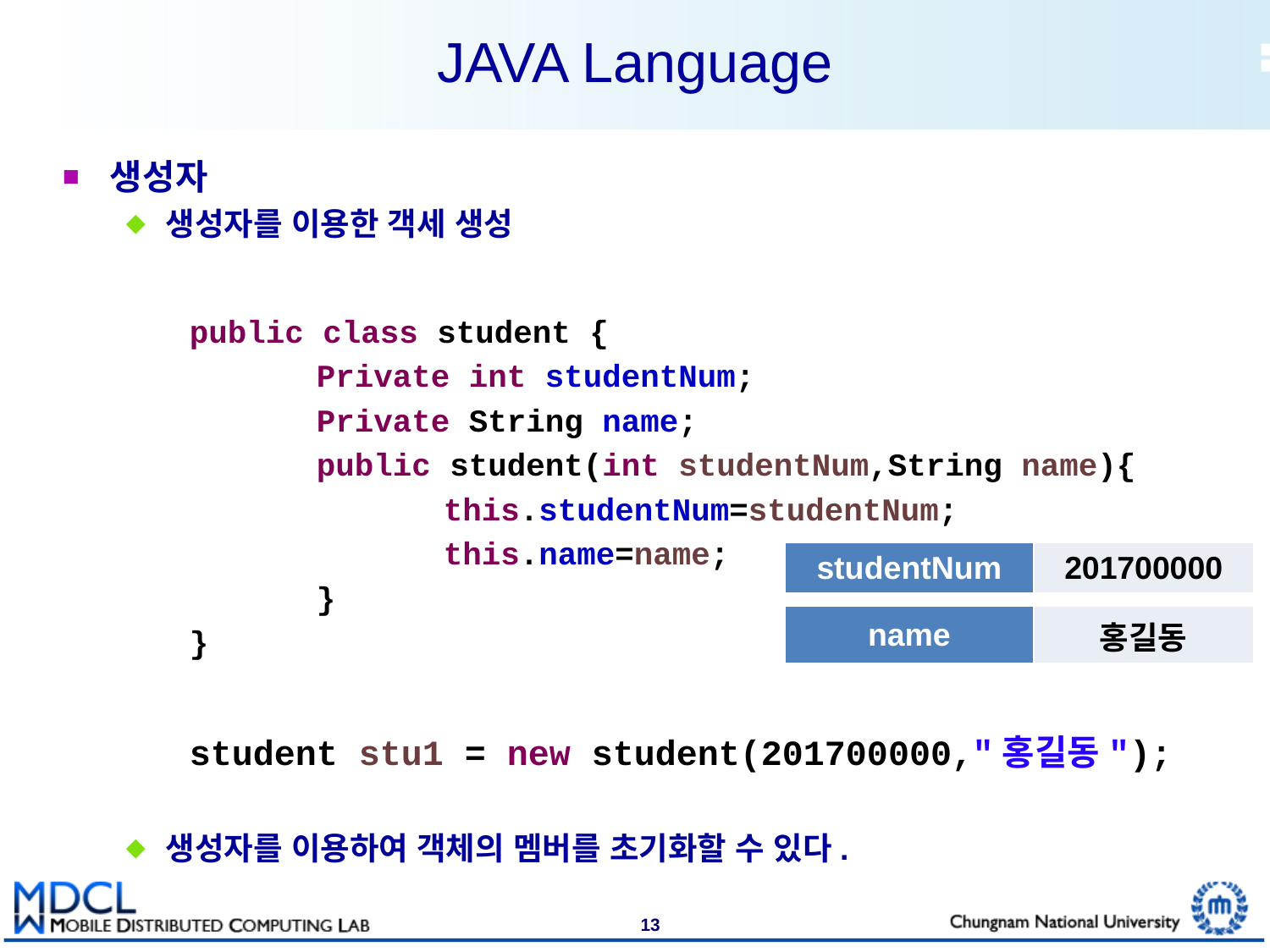

# JAVA Language
생성자
생성자를 이용한 객세 생성

	public class student {
		Private int studentNum;
		Private String name;
		public student(int studentNum,String name){
			this.studentNum=studentNum;
			this.name=name;
		}
	}

	student stu1 = new student(201700000,"홍길동");

생성자를 이용하여 객체의 멤버를 초기화할 수 있다.
| studentNum | 201700000 |
| --- | --- |
| name | 홍길동 |
| --- | --- |